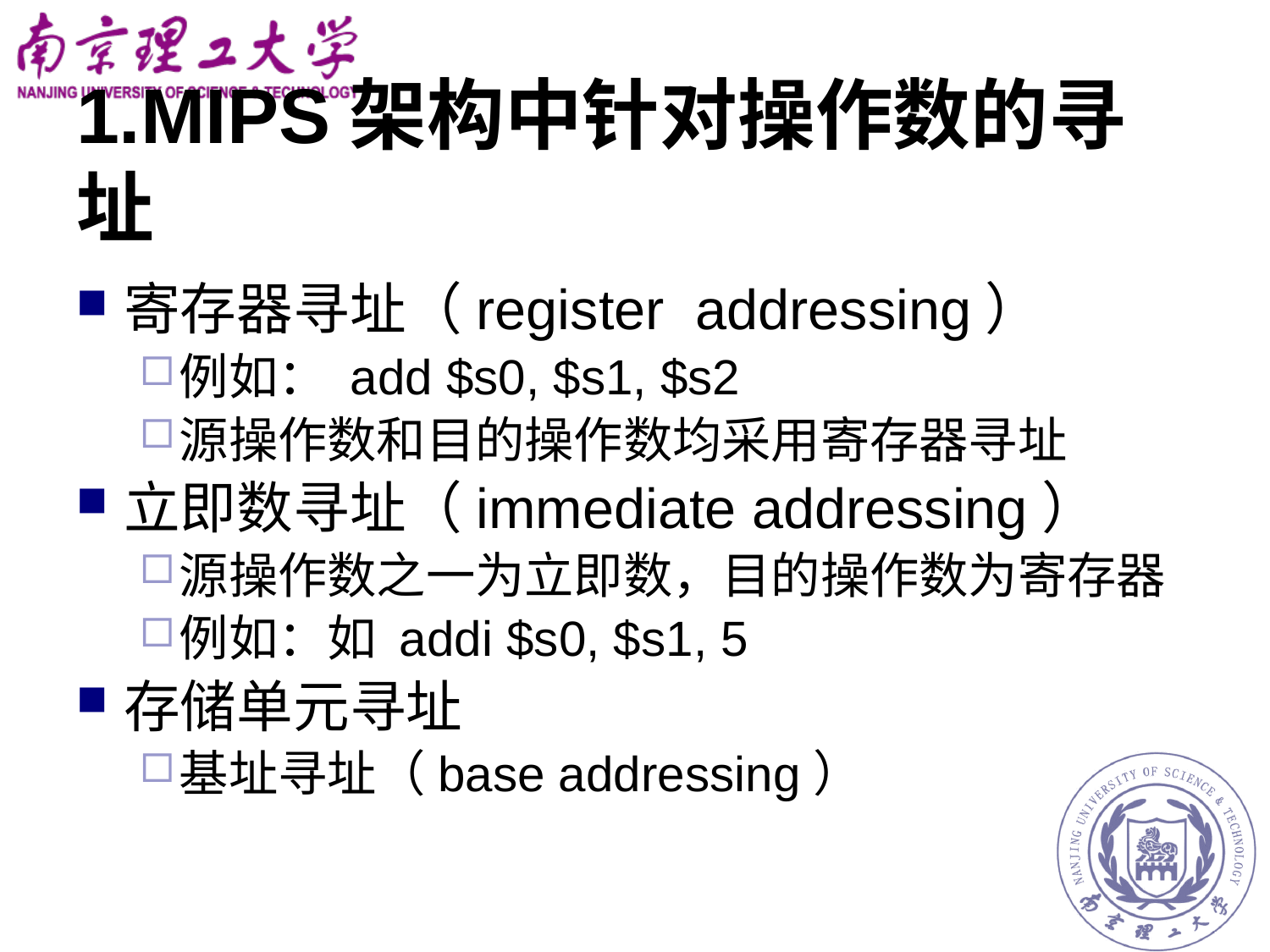

# 1.MIPS架构中针对操作数的寻址
寄存器寻址（register  addressing）
例如： add $s0, $s1, $s2
源操作数和目的操作数均采用寄存器寻址
立即数寻址（immediate addressing）
源操作数之一为立即数，目的操作数为寄存器
例如：如 addi $s0, $s1, 5
存储单元寻址
基址寻址（base addressing）